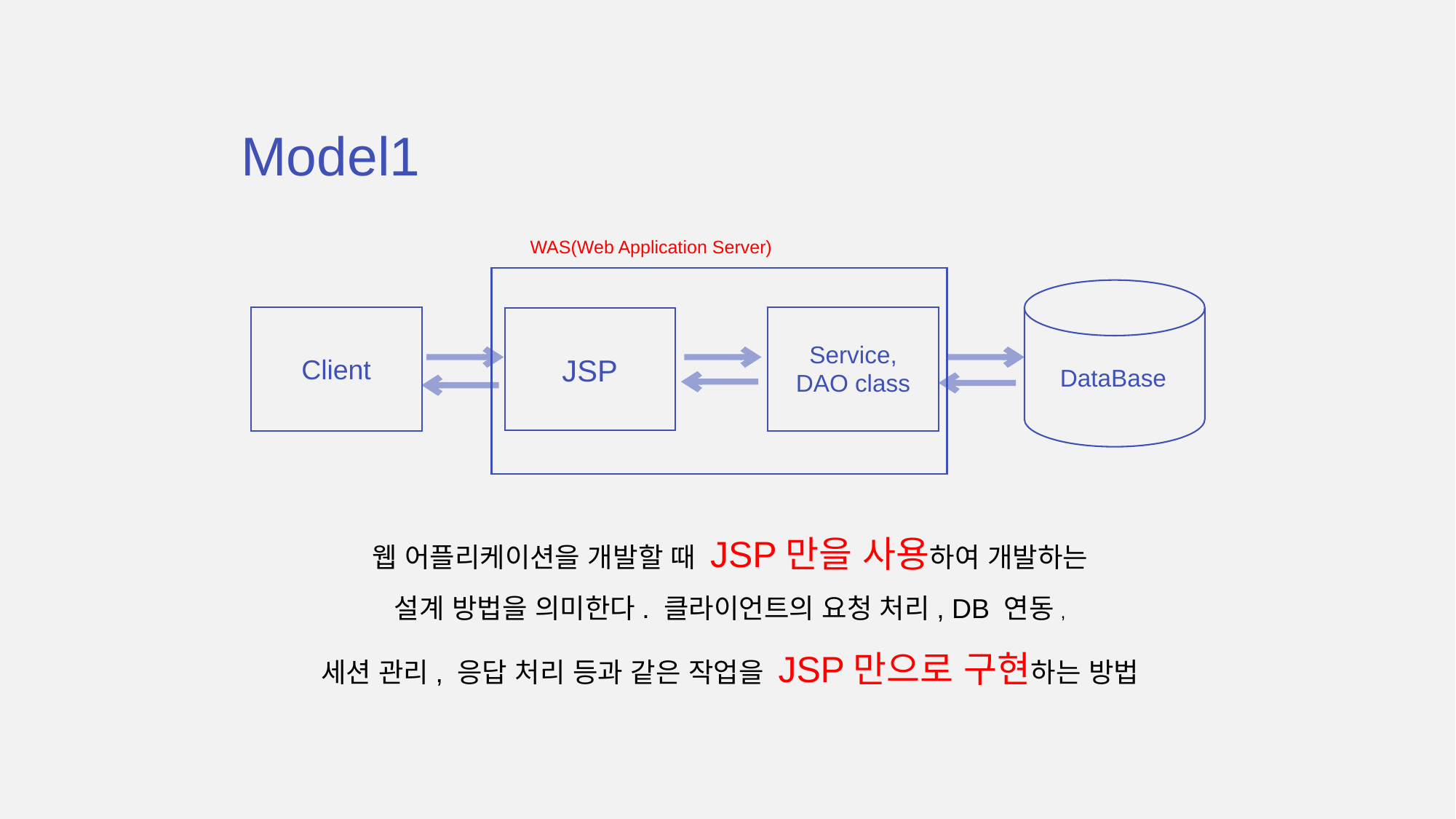

Model1
WAS(Web Application Server)

Service,
DAO class
JSP
Client
DataBase
웹 어플리케이션을 개발할 때 JSP만을 사용하여 개발하는
설계 방법을 의미한다. 클라이언트의 요청 처리, DB 연동,
세션 관리, 응답 처리 등과 같은 작업을 JSP만으로 구현하는 방법